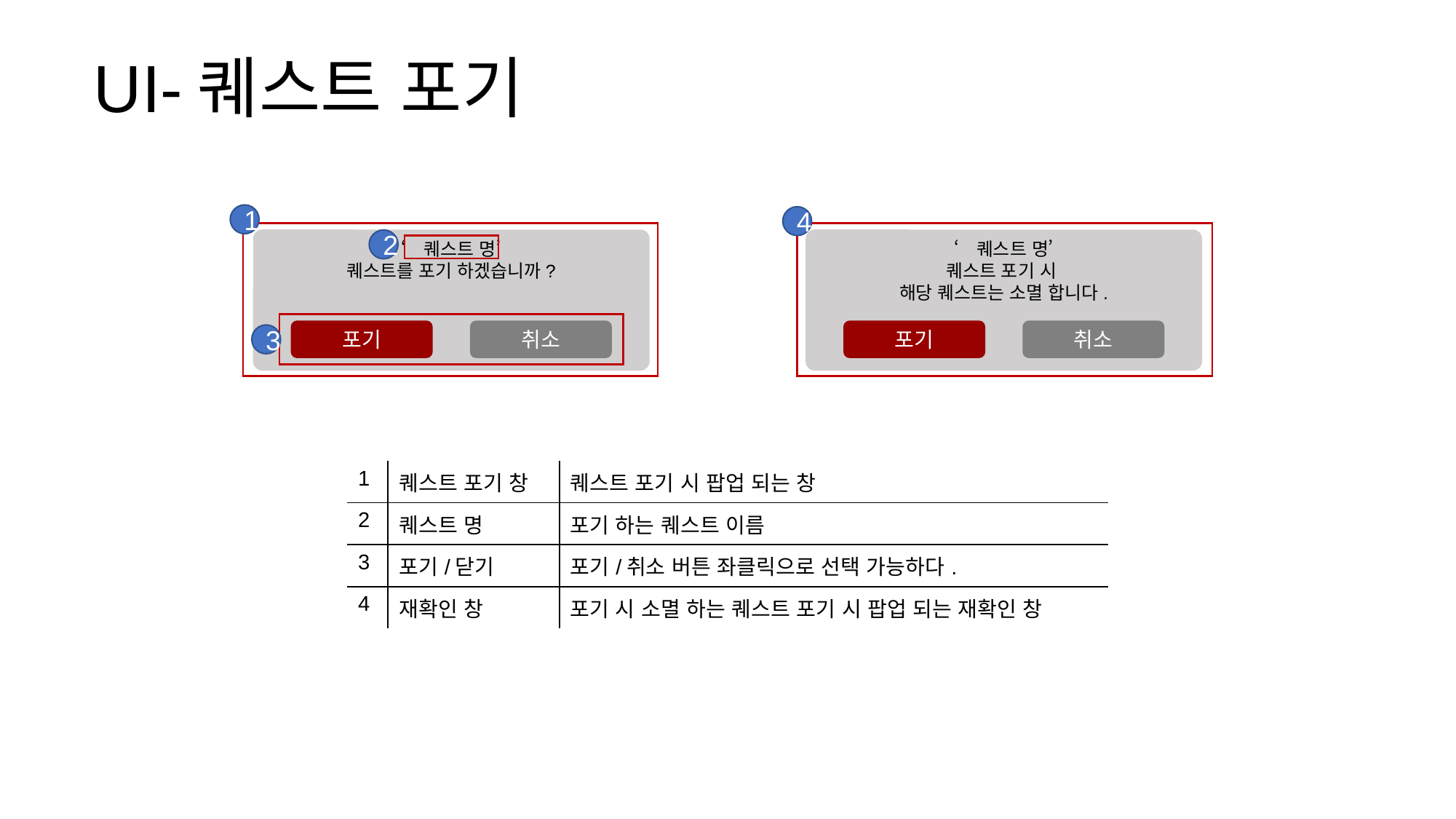

UI-퀘스트 포기
1
4

‘퀘스트 명’
퀘스트 포기 시
해당 퀘스트는 소멸 합니다.
취소
포기
‘퀘스트 명’
퀘스트를 포기 하겠습니까?
취소
포기
2

3
| 1 | 퀘스트 포기 창 | 퀘스트 포기 시 팝업 되는 창 |
| --- | --- | --- |
| 2 | 퀘스트 명 | 포기 하는 퀘스트 이름 |
| 3 | 포기/닫기 | 포기/취소 버튼 좌클릭으로 선택 가능하다. |
| 4 | 재확인 창 | 포기 시 소멸 하는 퀘스트 포기 시 팝업 되는 재확인 창 |